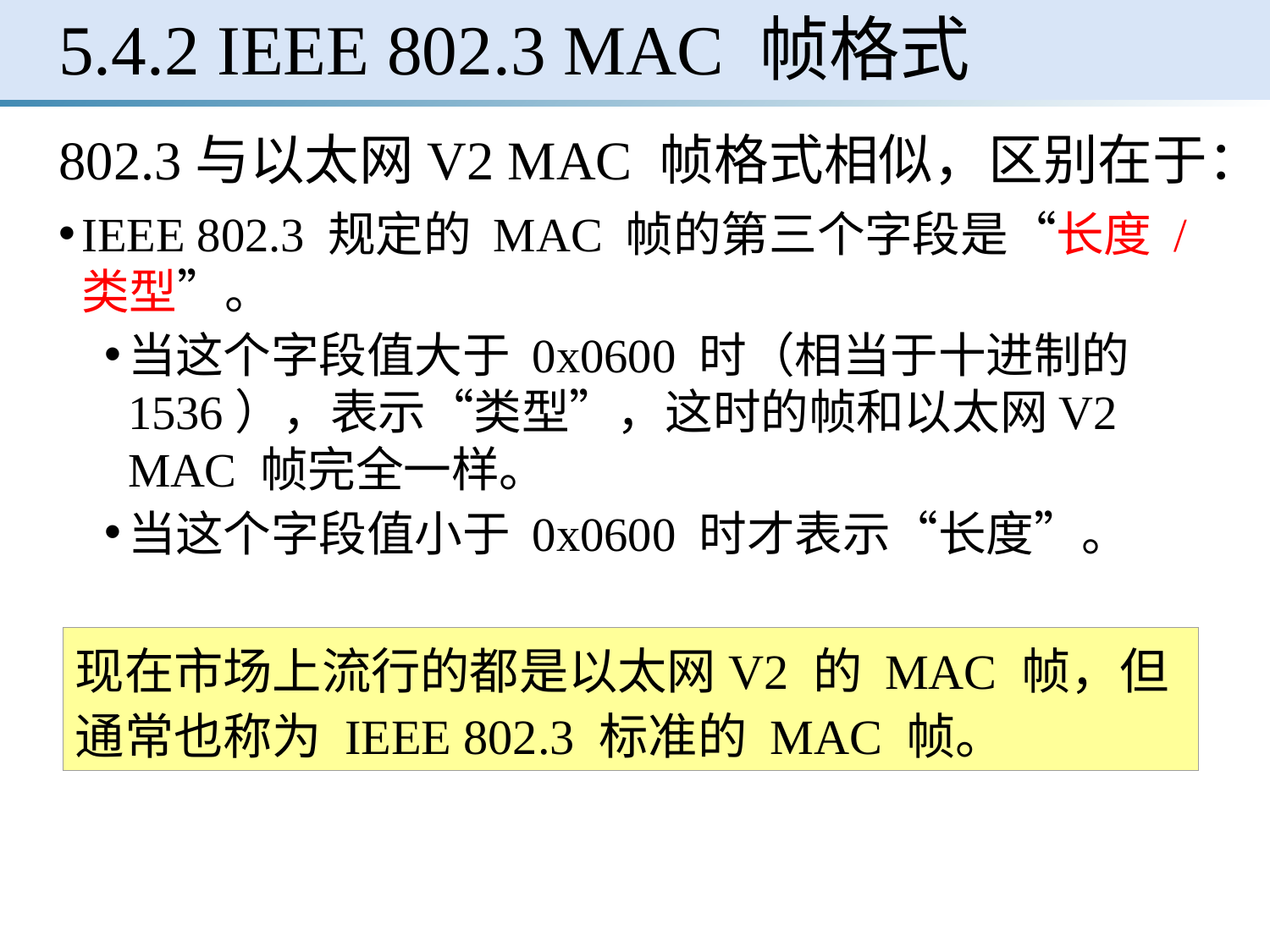

# 5.4.2 IEEE 802.3 MAC 帧格式
802.3与以太网V2 MAC 帧格式相似，区别在于：
IEEE 802.3 规定的 MAC 帧的第三个字段是“长度 / 类型”。
当这个字段值大于 0x0600 时（相当于十进制的1536），表示“类型”，这时的帧和以太网V2 MAC 帧完全一样。
当这个字段值小于 0x0600 时才表示“长度”。
现在市场上流行的都是以太网V2 的 MAC 帧，但通常也称为 IEEE 802.3 标准的 MAC 帧。